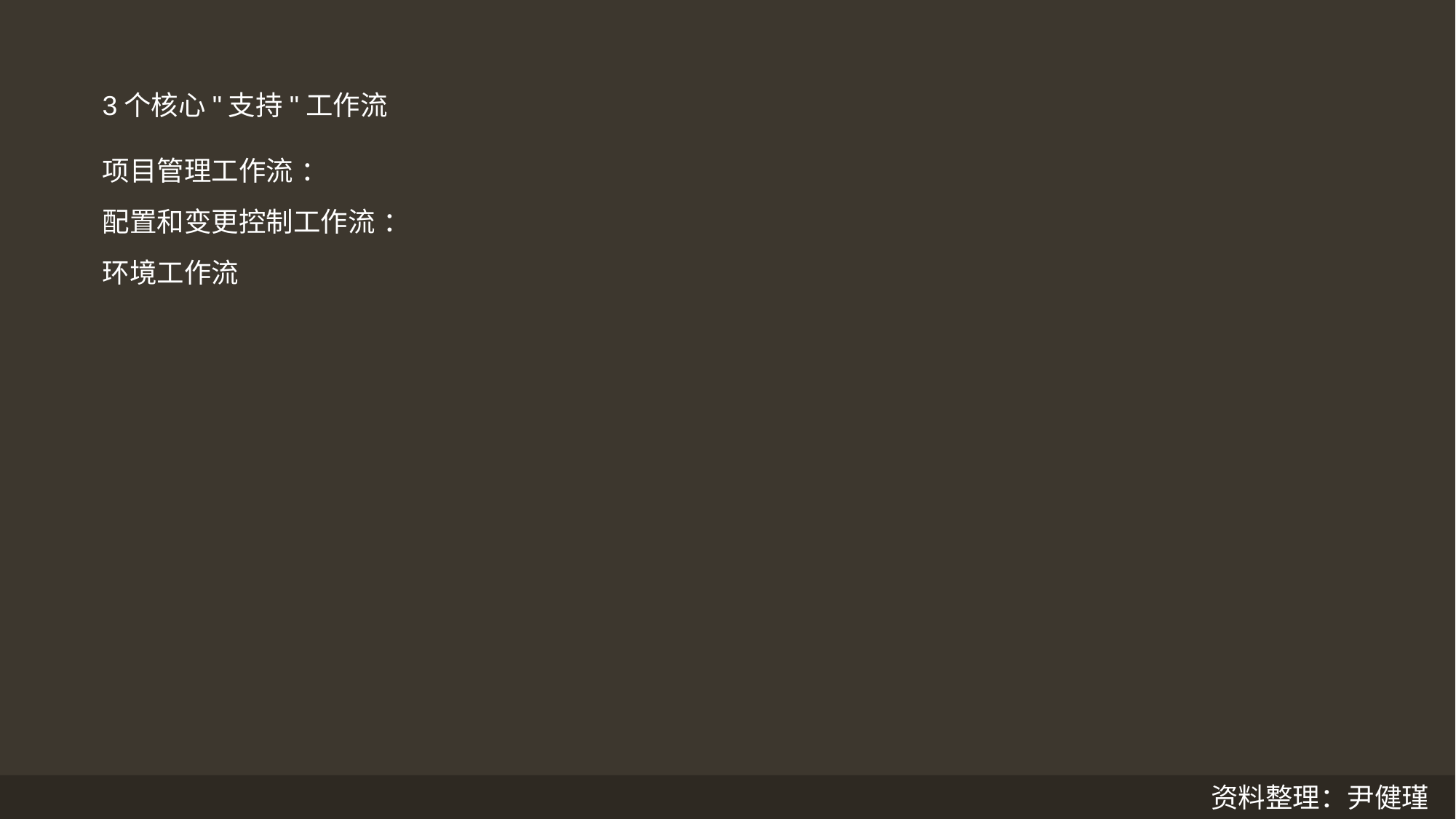

3个核心"支持"工作流

项目管理工作流 ：
配置和变更控制工作流 ：
环境工作流
资料整理：尹健瑾